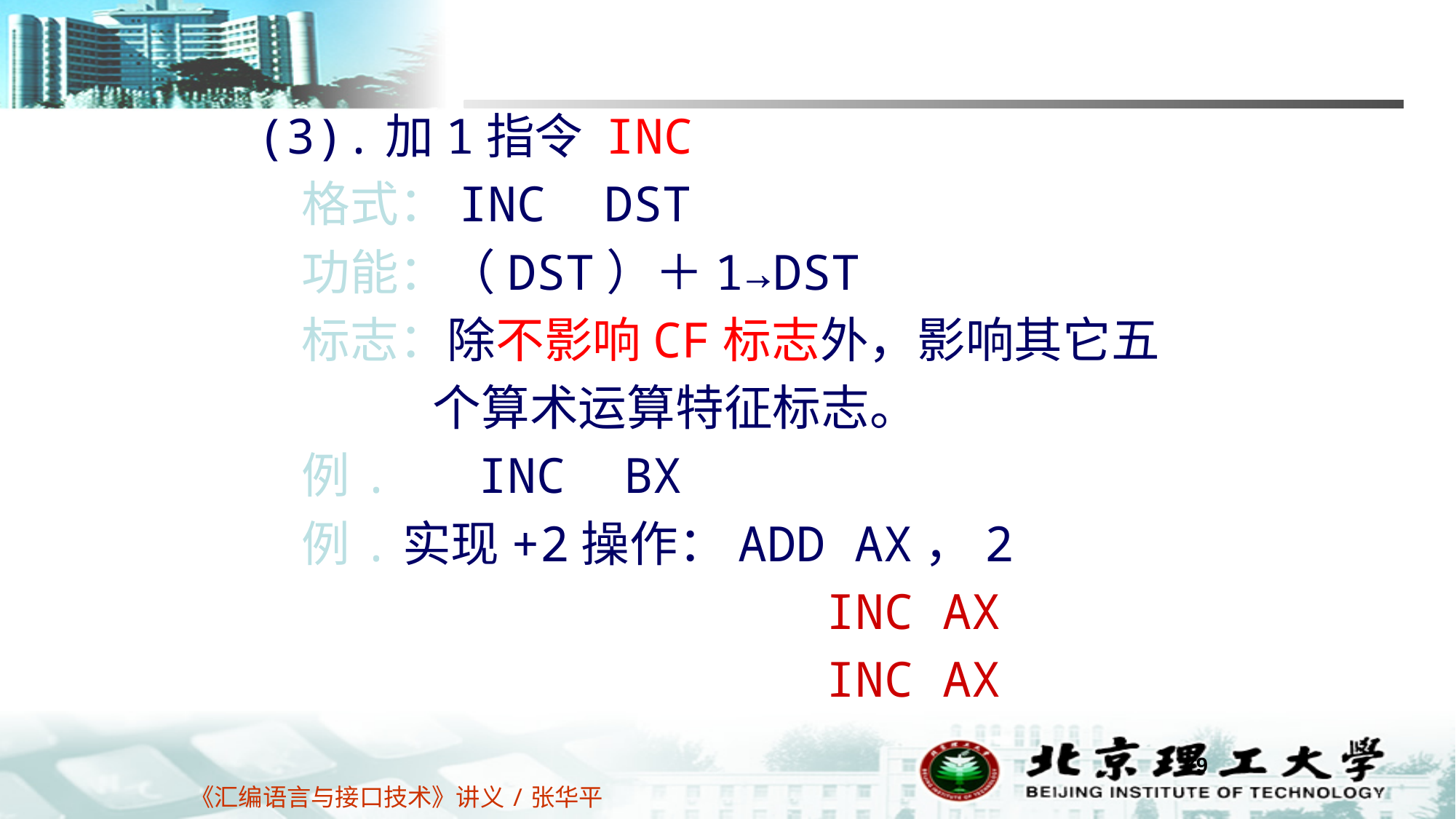

(3).加1指令 INC
   格式：INC  DST
   功能：（DST）＋1→DST
   标志：除不影响CF标志外，影响其它五
	     个算术运算特征标志。
   例.   INC  BX
   例.实现+2操作：ADD AX，2
			         INC AX
			         INC AX
79